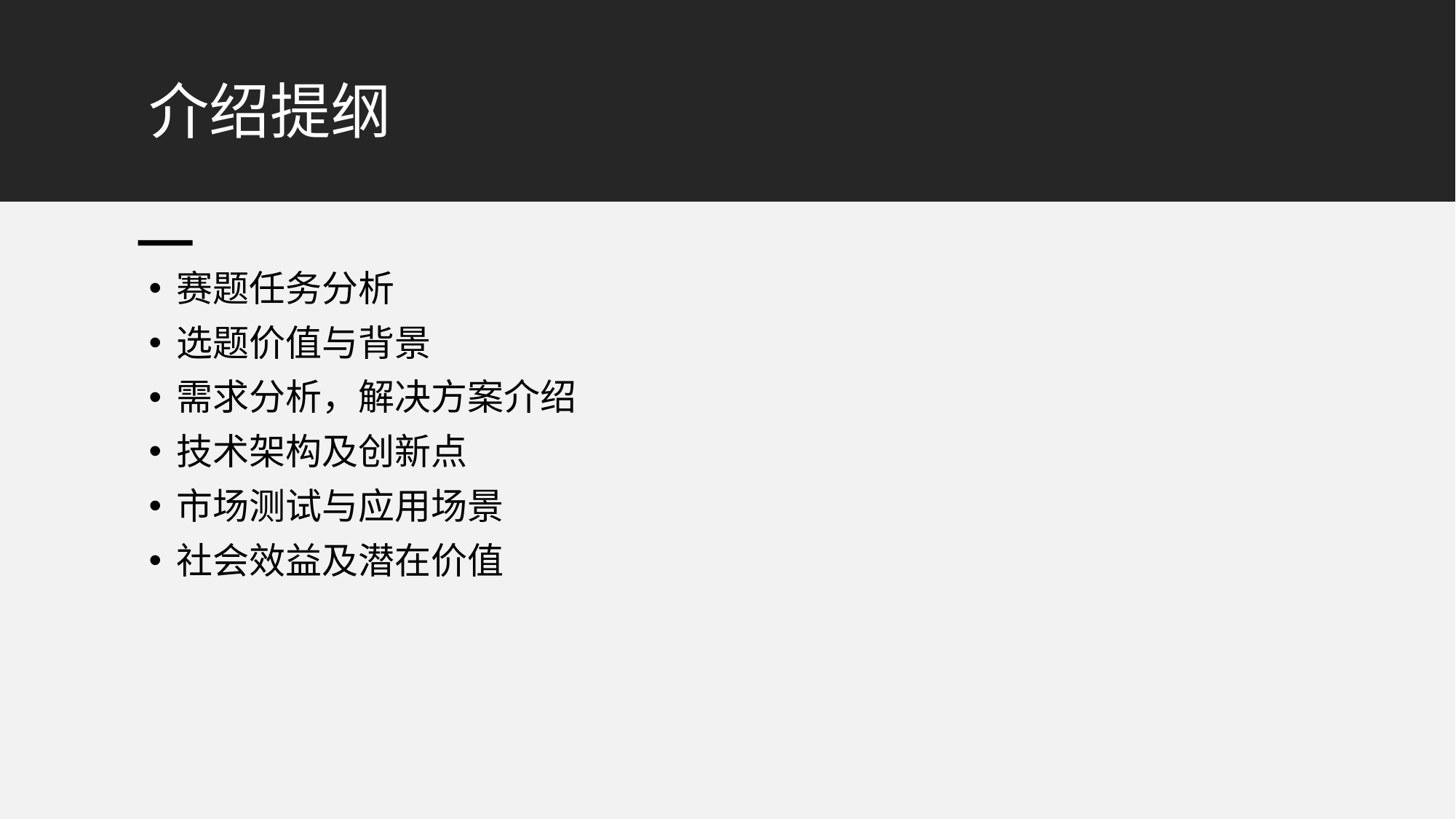

# 介绍提纲

赛题任务分析
选题价值与背景
需求分析，解决方案介绍
技术架构及创新点
市场测试与应用场景
社会效益及潜在价值